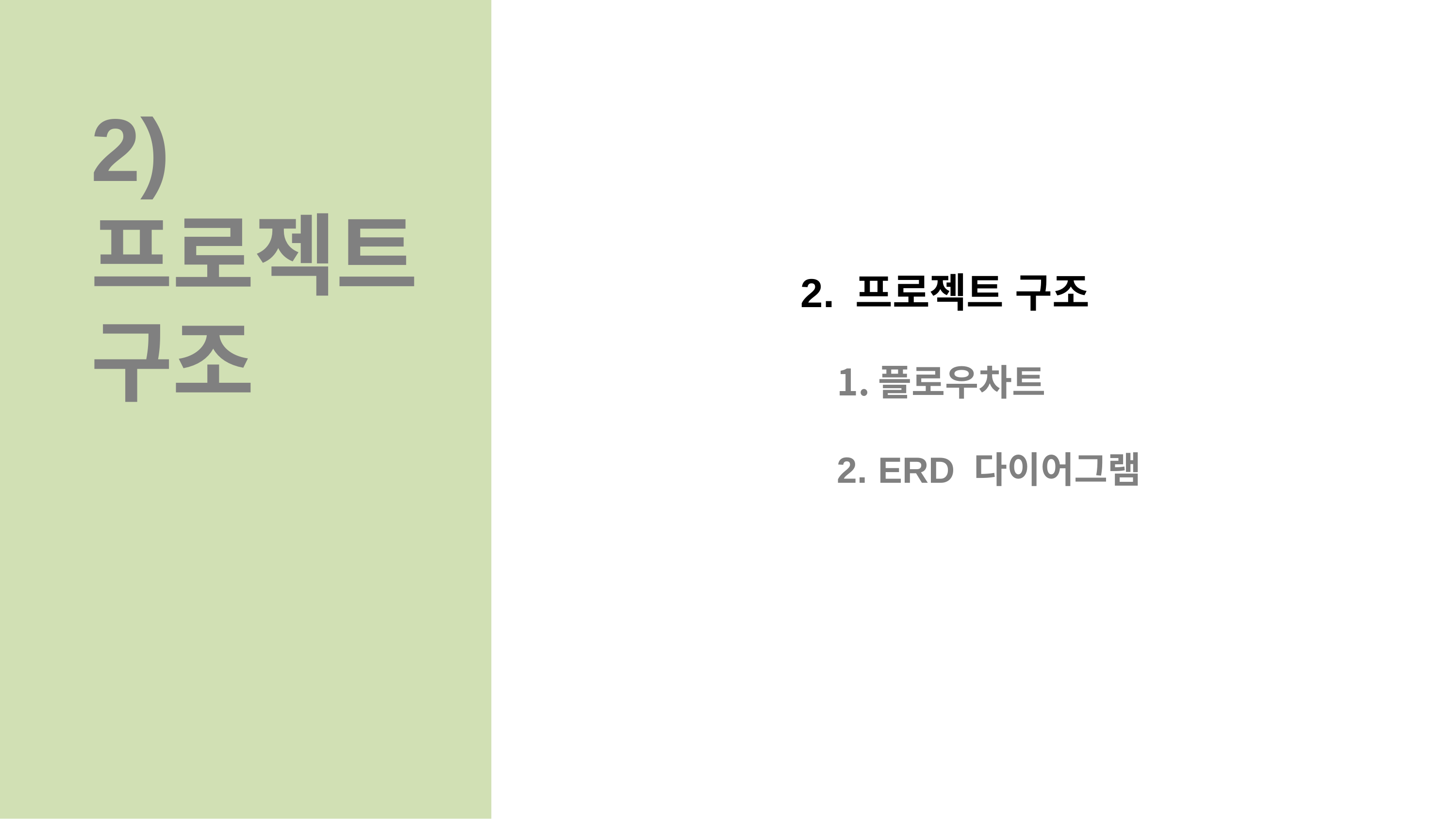

2)
프로젝트
구조

2. 프로젝트 구조
플로우차트
ERD 다이어그램